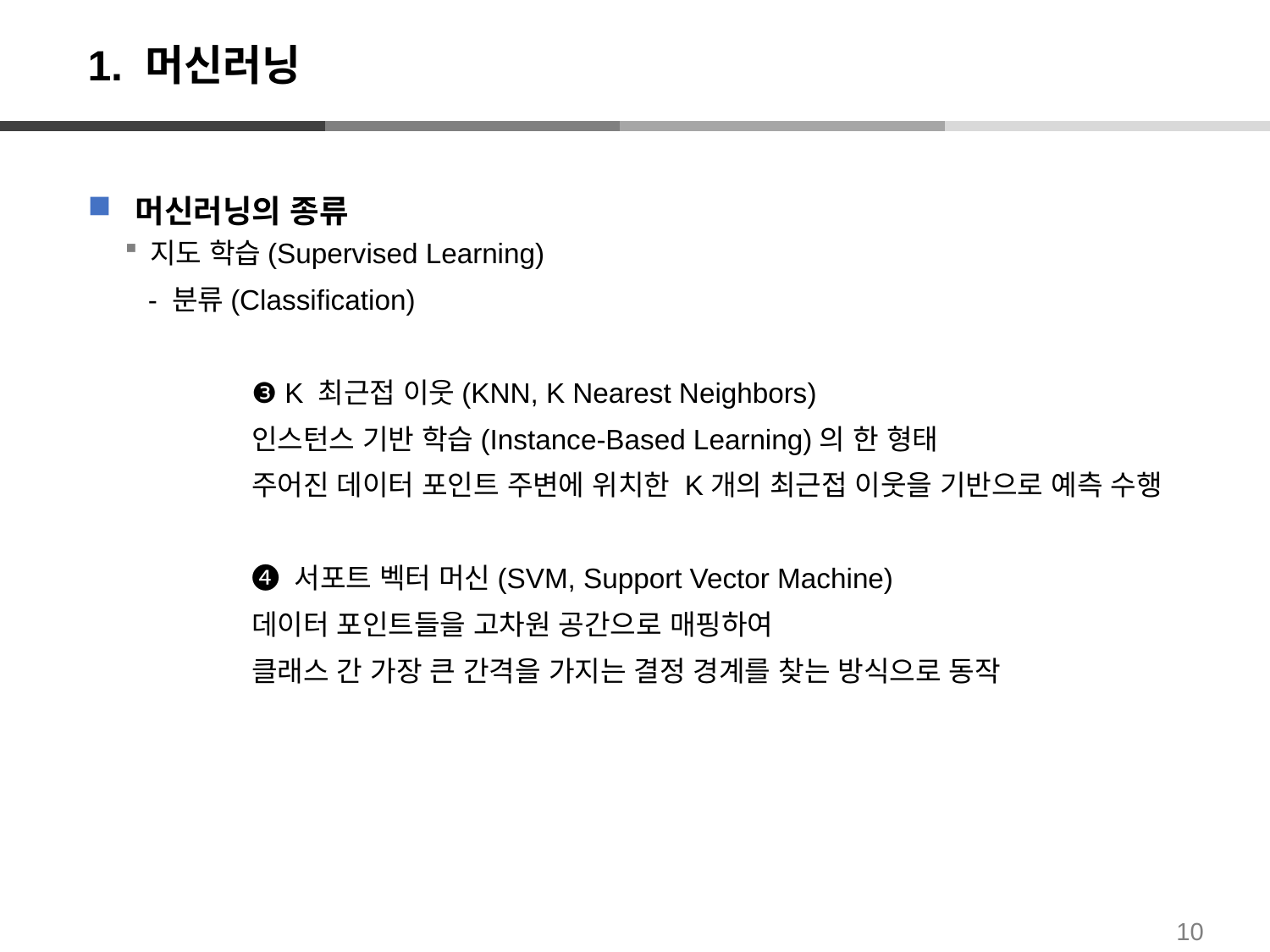

# 1. 머신러닝
머신러닝의 종류
지도 학습(Supervised Learning)
   - 분류(Classification)

	❸ K 최근접 이웃(KNN, K Nearest Neighbors)
	인스턴스 기반 학습(Instance-Based Learning)의 한 형태
	주어진 데이터 포인트 주변에 위치한 K개의 최근접 이웃을 기반으로 예측 수행

	❹ 서포트 벡터 머신(SVM, Support Vector Machine)
	데이터 포인트들을 고차원 공간으로 매핑하여
	클래스 간 가장 큰 간격을 가지는 결정 경계를 찾는 방식으로 동작